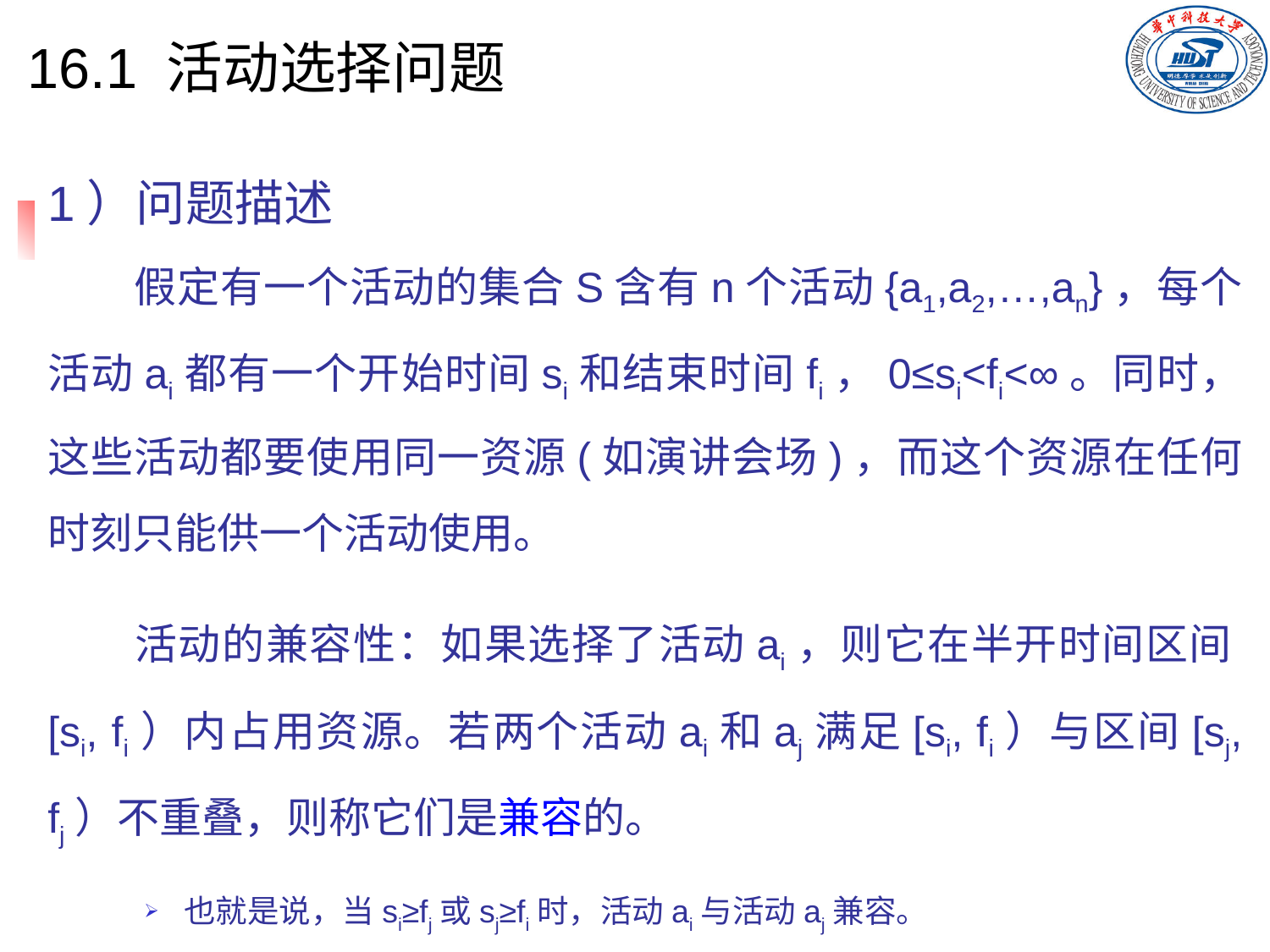

# 16.1 活动选择问题
1）问题描述
假定有一个活动的集合S含有n个活动{a1,a2,…,an}，每个活动ai都有一个开始时间si和结束时间fi，0≤si<fi<∞。同时，这些活动都要使用同一资源(如演讲会场)，而这个资源在任何时刻只能供一个活动使用。
       活动的兼容性：如果选择了活动ai，则它在半开时间区间[si, fi）内占用资源。若两个活动ai和aj满足[si, fi）与区间[sj, fj）不重叠，则称它们是兼容的。
也就是说，当si≥fj或sj≥fi时，活动ai与活动aj兼容。